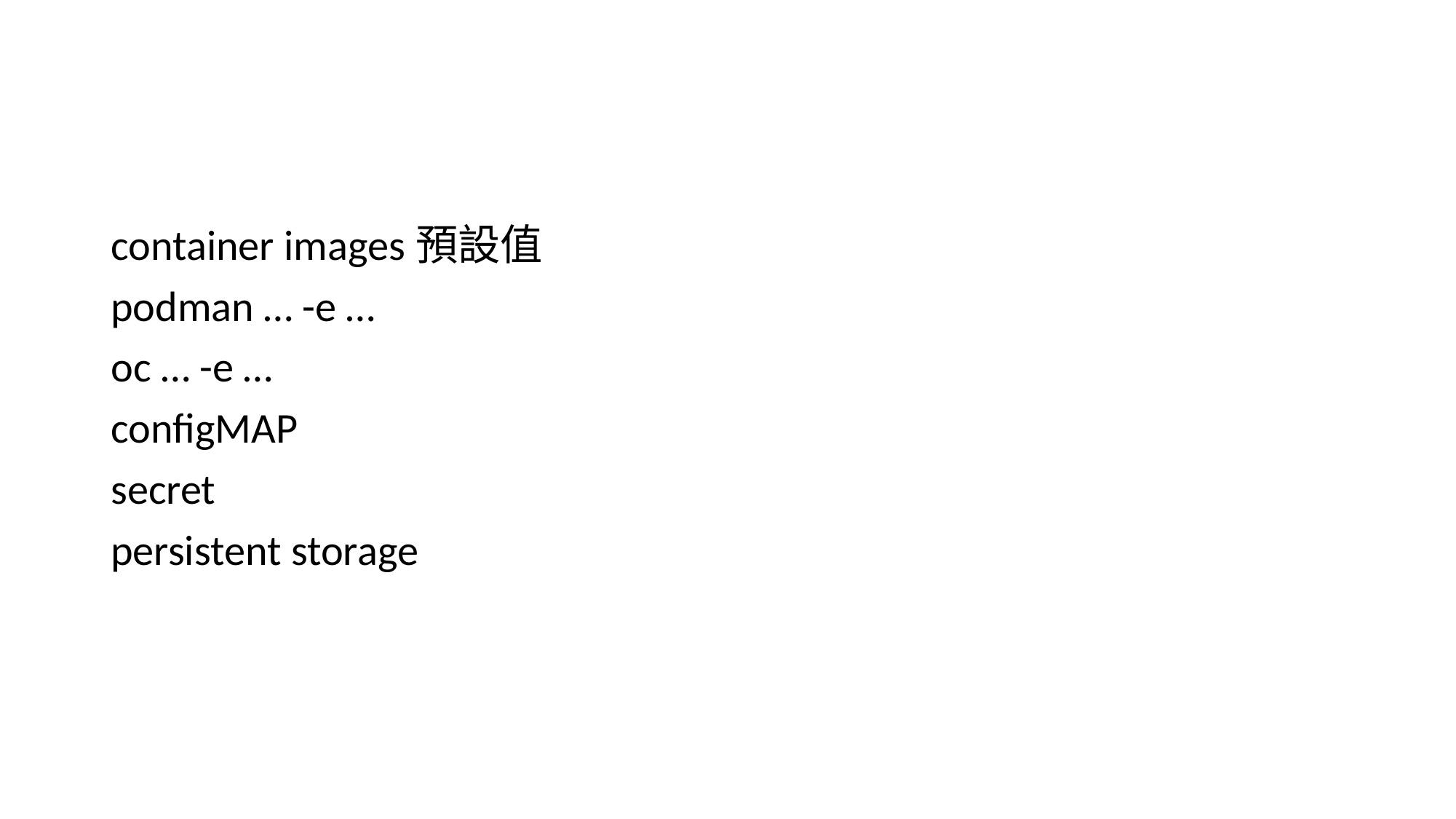

#
container images預設值
podman … -e …
oc … -e …
configMAP
secret
persistent storage